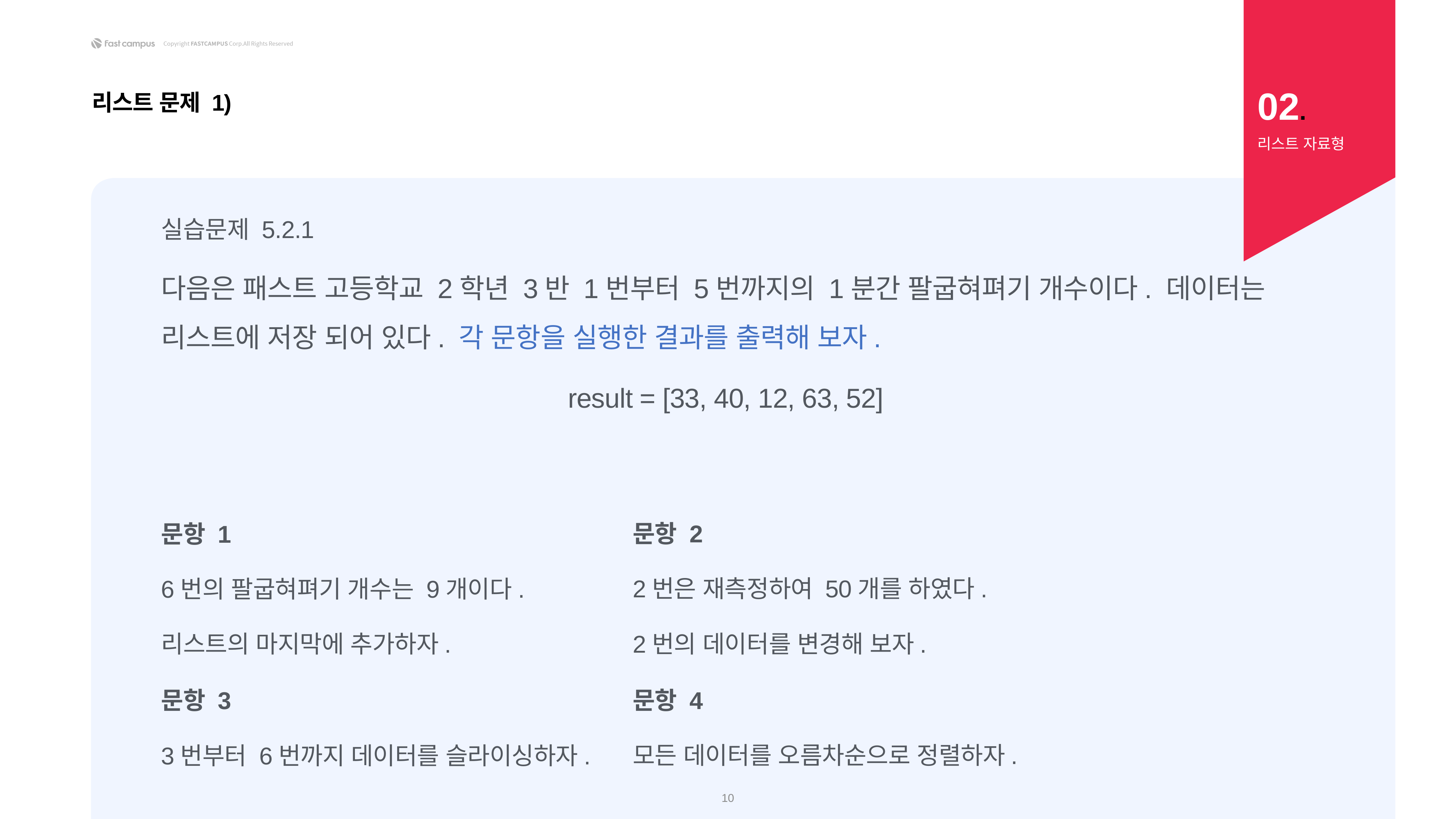

02.
리스트 문제 1)
리스트 자료형
실습문제 5.2.1
다음은 패스트 고등학교 2학년 3반 1번부터 5번까지의 1분간 팔굽혀펴기 개수이다. 데이터는 리스트에 저장 되어 있다. 각 문항을 실행한 결과를 출력해 보자.
result = [33, 40, 12, 63, 52]

문항 2
2번은 재측정하여 50개를 하였다.
2번의 데이터를 변경해 보자.
문항 1
6번의 팔굽혀펴기 개수는 9개이다.
리스트의 마지막에 추가하자.
문항 4
모든 데이터를 오름차순으로 정렬하자.
문항 3
3번부터 6번까지 데이터를 슬라이싱하자.
10